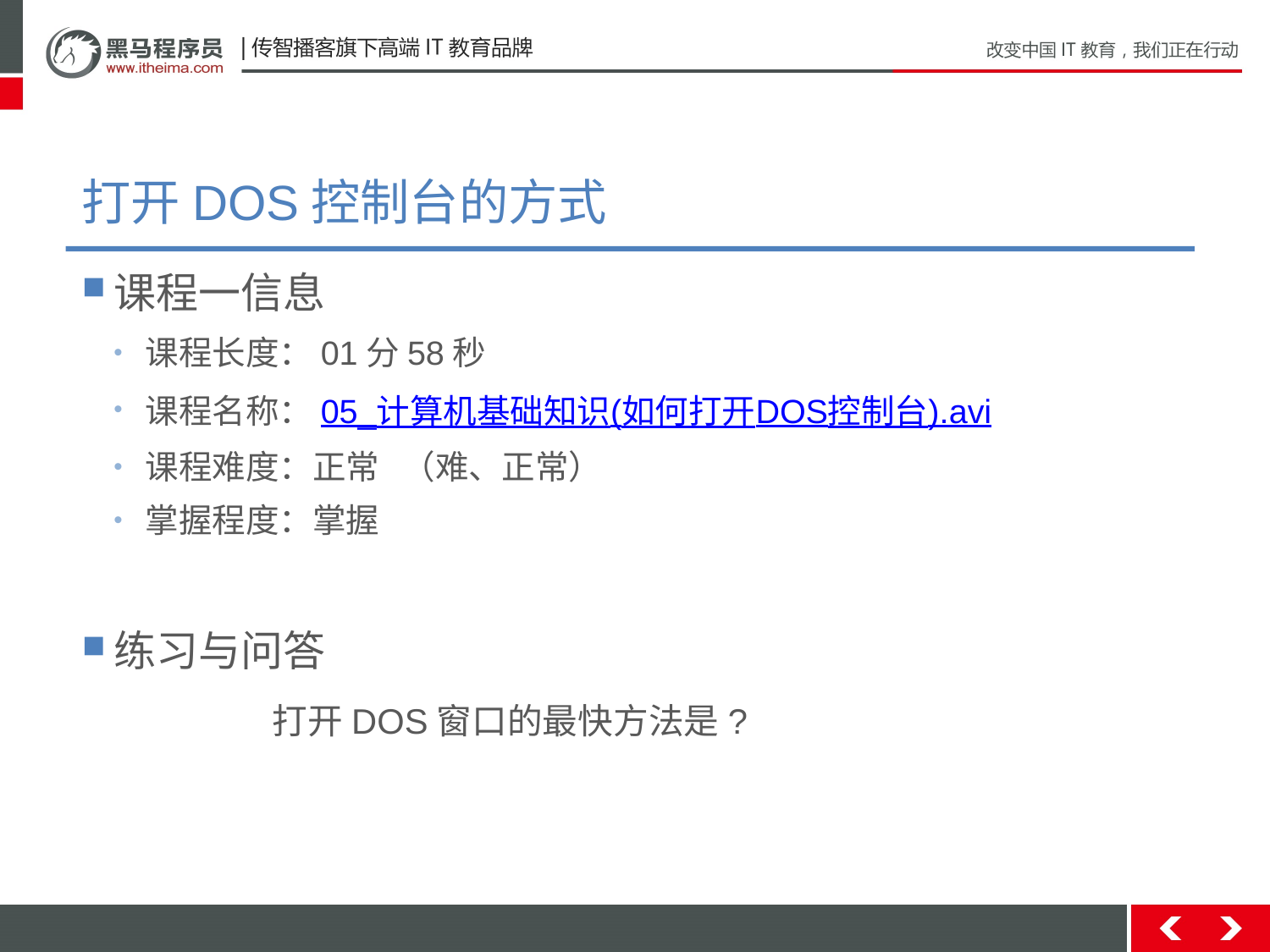

# 打开DOS控制台的方式
课程一信息
课程长度：01分58秒
课程名称：05_计算机基础知识(如何打开DOS控制台).avi
课程难度：正常   （难、正常）
掌握程度：掌握

练习与问答
	打开DOS窗口的最快方法是?